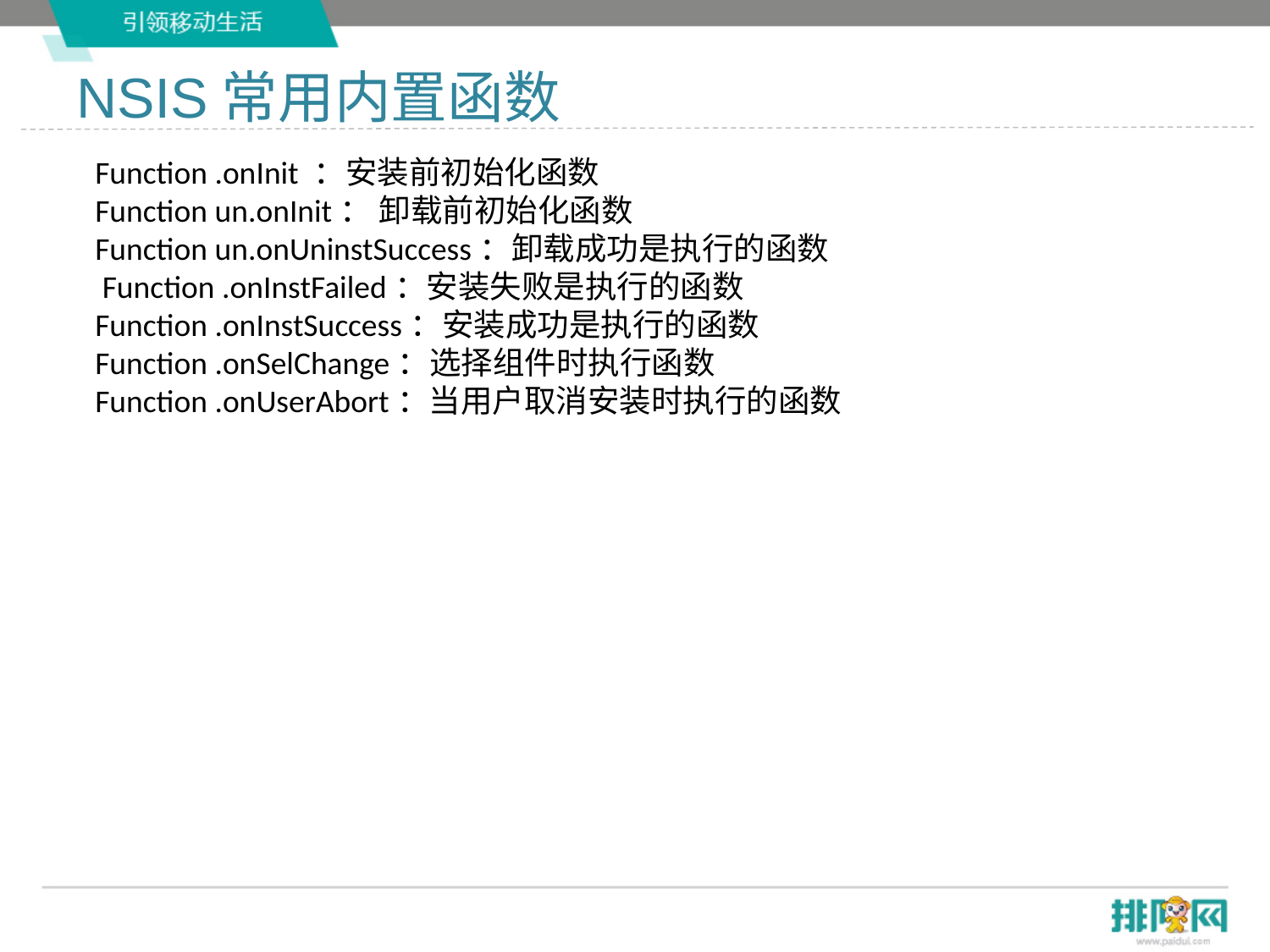

# NSIS常用内置函数

Function .onInit ：安装前初始化函数
Function un.onInit： 卸载前初始化函数
Function un.onUninstSuccess：卸载成功是执行的函数
 Function .onInstFailed：安装失败是执行的函数
Function .onInstSuccess：安装成功是执行的函数
Function .onSelChange：选择组件时执行函数
Function .onUserAbort：当用户取消安装时执行的函数